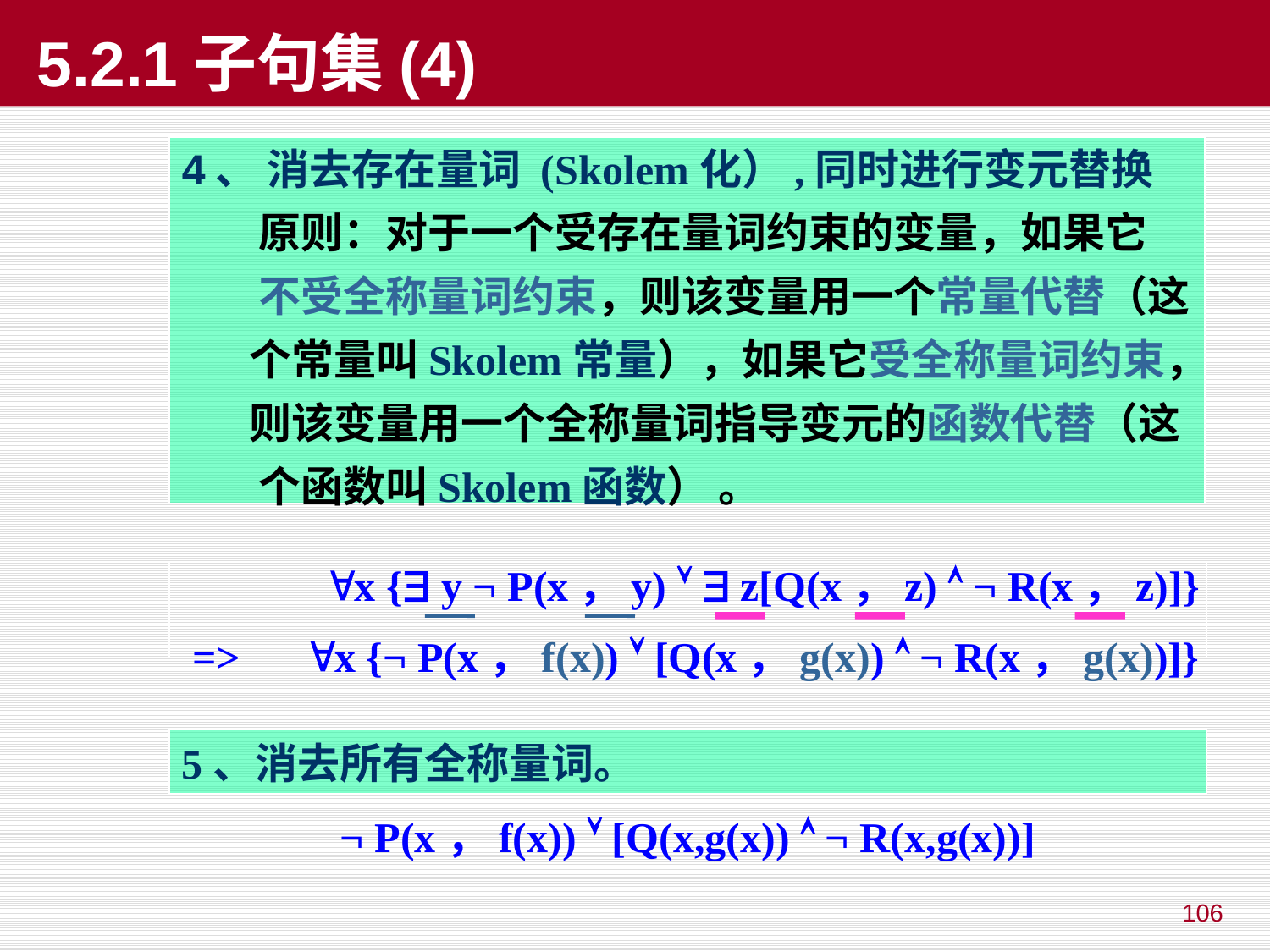

# 5.2.1子句集(4)
4、 消去存在量词 (Skolem化）,同时进行变元替换
       原则：对于一个受存在量词约束的变量，如果它
       不受全称量词约束，则该变量用一个常量代替（这
      个常量叫Skolem常量），如果它受全称量词约束，
      则该变量用一个全称量词指导变元的函数代替（这
       个函数叫Skolem函数） 。
                ∀x {∃ y ¬ P(x，y) ∨ ∃ z[Q(x，z) ∧ ¬ R(x，z)]}
 =>      ∀x {¬ P(x，f(x)) ∨ [Q(x，g(x)) ∧ ¬ R(x，g(x))]}

5、消去所有全称量词。
¬ P(x，f(x)) ∨ [Q(x,g(x)) ∧ ¬ R(x,g(x))]
106